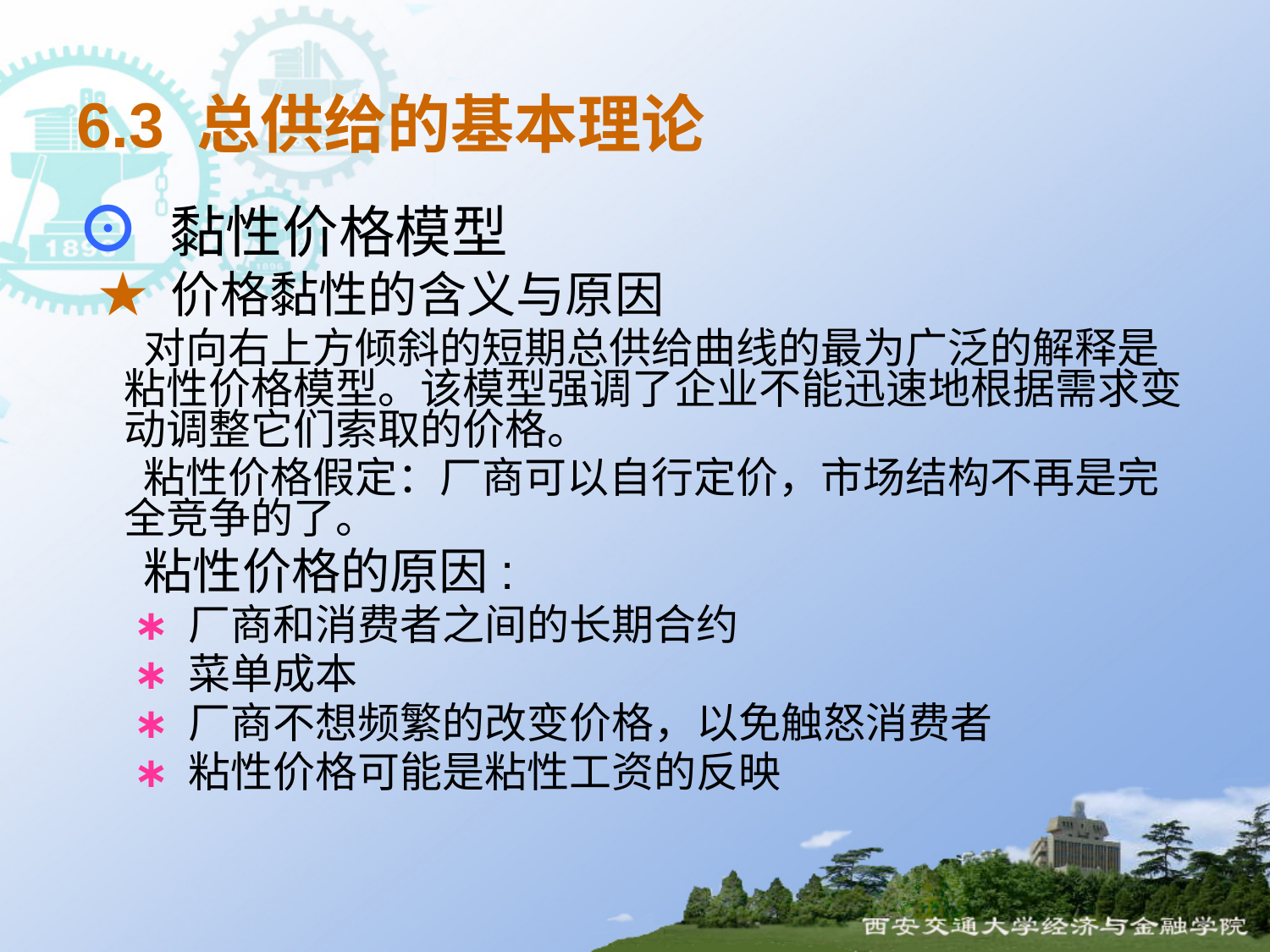

# 6.3 总供给的基本理论
⊙ 黏性价格模型
  ★ 价格黏性的含义与原因
      对向右上方倾斜的短期总供给曲线的最为广泛的解释是粘性价格模型。该模型强调了企业不能迅速地根据需求变动调整它们索取的价格。
      粘性价格假定：厂商可以自行定价，市场结构不再是完全竞争的了。
      粘性价格的原因:
      ∗ 厂商和消费者之间的长期合约
      ∗ 菜单成本
      ∗ 厂商不想频繁的改变价格，以免触怒消费者
      ∗ 粘性价格可能是粘性工资的反映